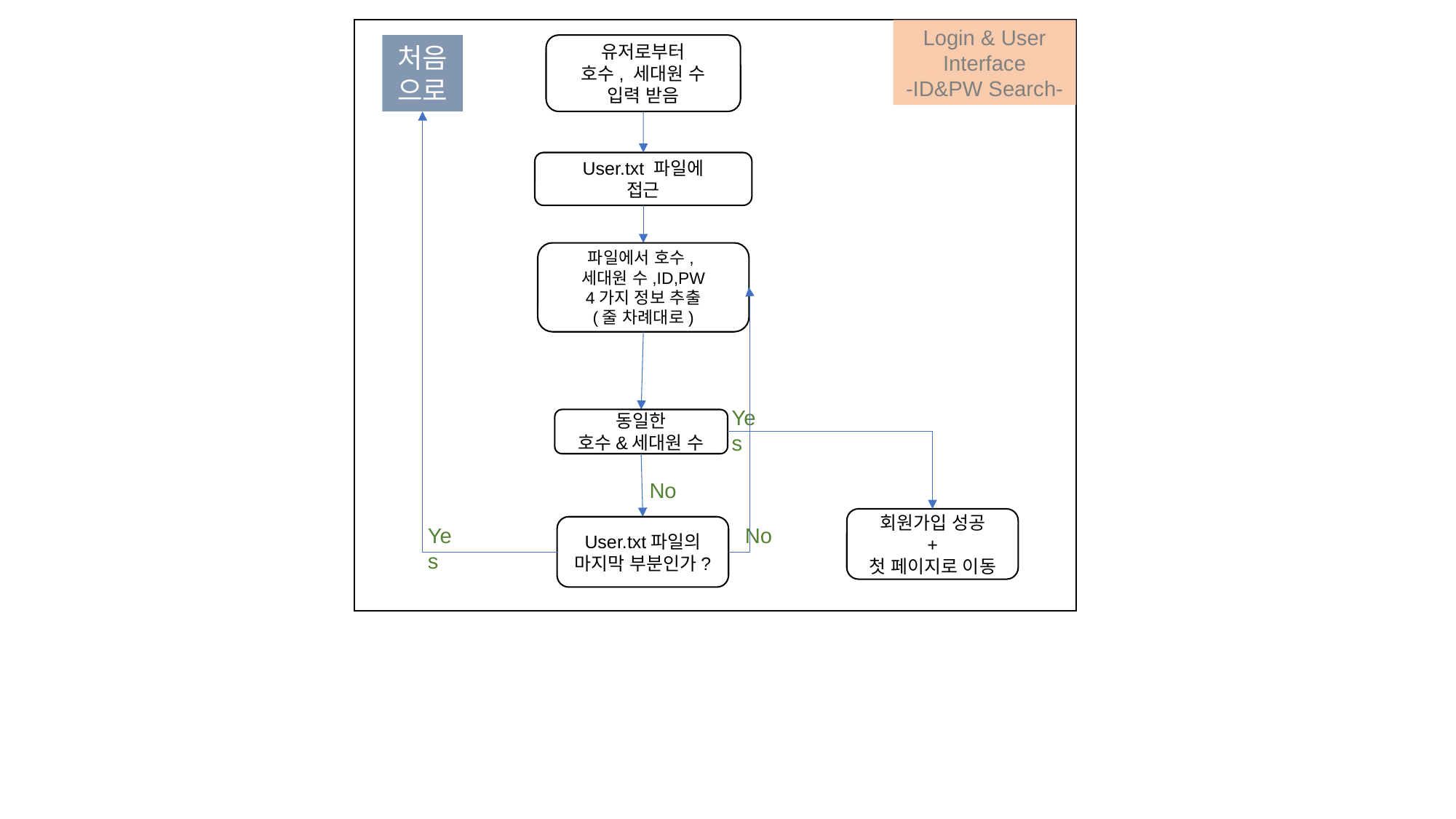

Login & User
Interface
-ID&PW Search-

처음으로
유저로부터
호수, 세대원 수
입력 받음
User.txt 파일에
접근
파일에서 호수,
세대원 수,ID,PW
4가지 정보 추출
(줄 차례대로)
Yes
동일한
호수&세대원 수
No
회원가입 성공
+
첫 페이지로 이동
Yes
User.txt파일의
마지막 부분인가?
No